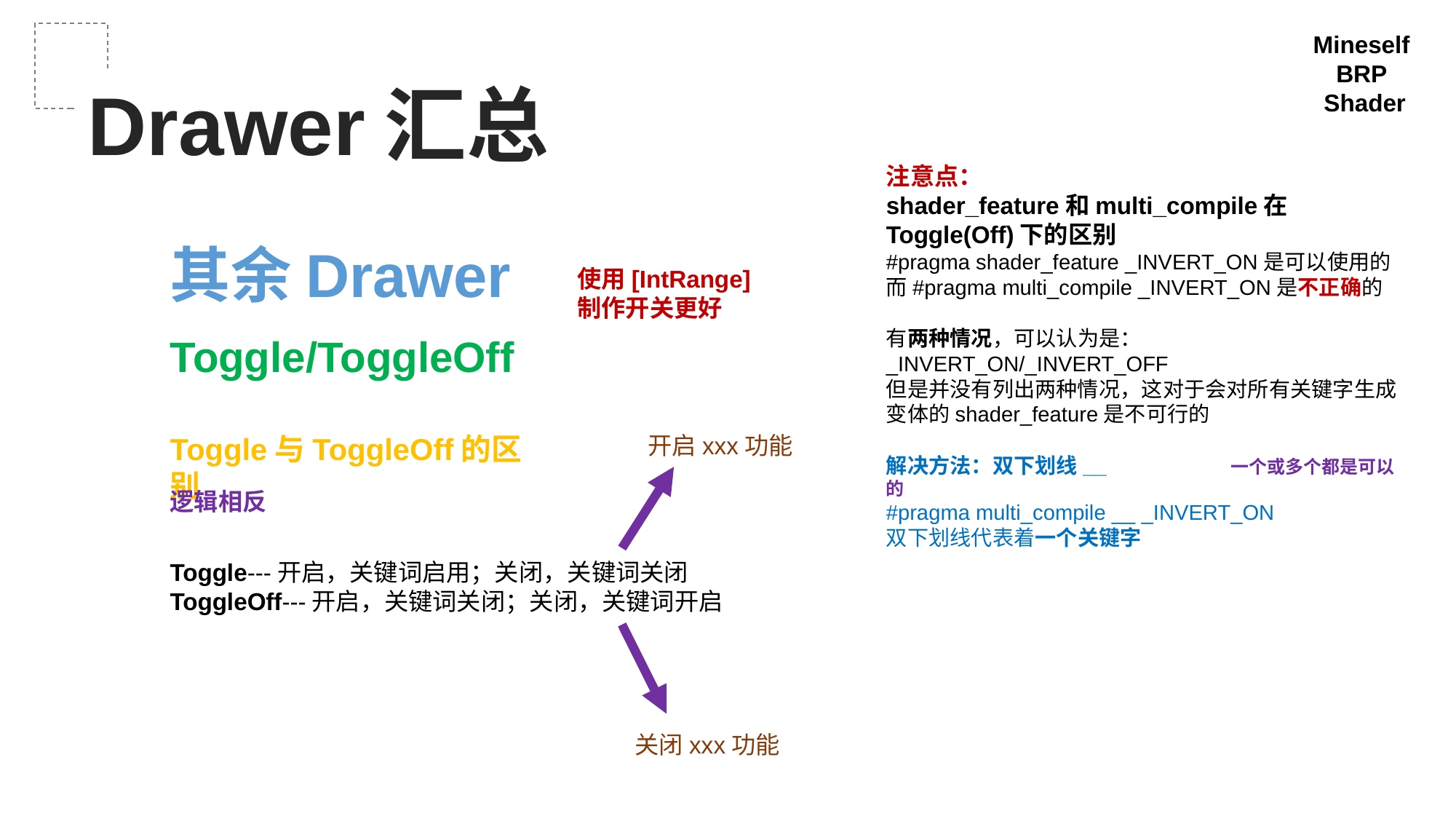

Mineself
BRP
Shader

Drawer汇总
注意点：
shader_feature和multi_compile在Toggle(Off)下的区别
#pragma shader_feature _INVERT_ON是可以使用的
而#pragma multi_compile _INVERT_ON是不正确的

有两种情况，可以认为是：
_INVERT_ON/_INVERT_OFF
但是并没有列出两种情况，这对于会对所有关键字生成变体的shader_feature是不可行的

解决方法：双下划线__	  一个或多个都是可以的
#pragma multi_compile __ _INVERT_ON
双下划线代表着一个关键字

其余Drawer
使用[IntRange]制作开关更好
Toggle/ToggleOff
Toggle与ToggleOff的区别
开启xxx功能
逻辑相反
Toggle---开启，关键词启用；关闭，关键词关闭
ToggleOff---开启，关键词关闭；关闭，关键词开启
关闭xxx功能